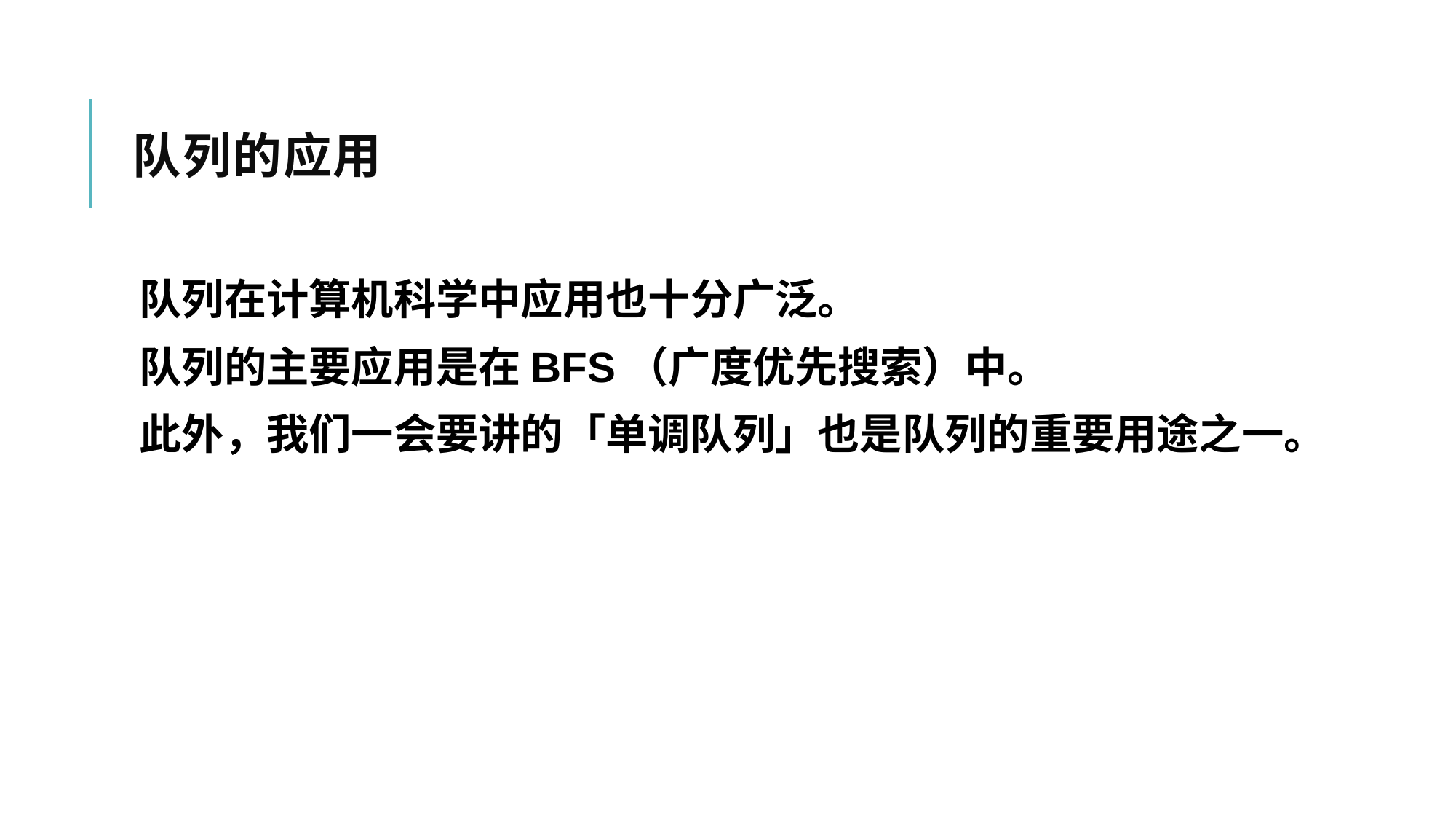

# 队列的应用
队列在计算机科学中应用也十分广泛。
队列的主要应用是在BFS（广度优先搜索）中。
此外，我们一会要讲的「单调队列」也是队列的重要用途之一。